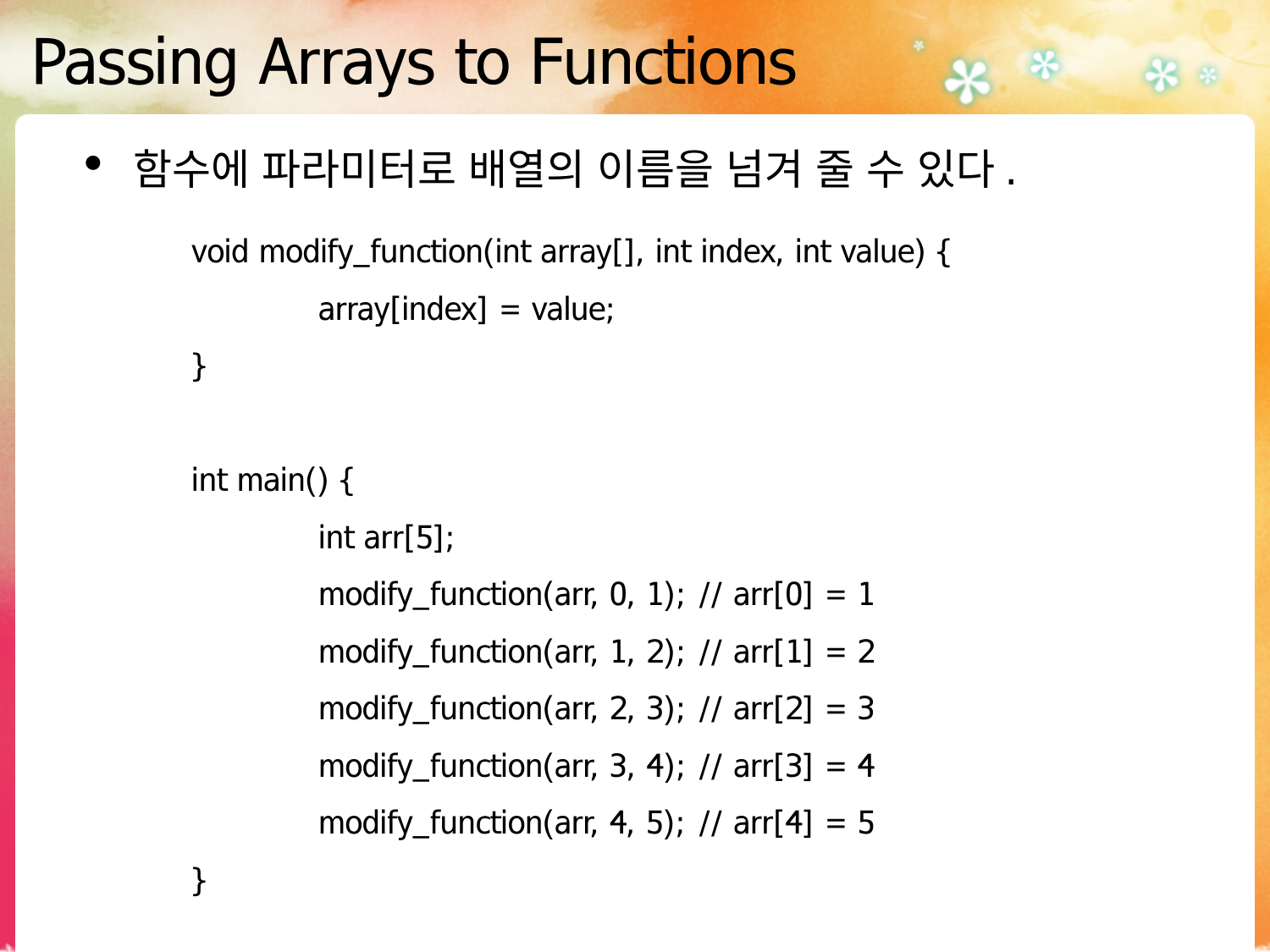

# Passing Arrays to Functions
함수에 파라미터로 배열의 이름을 넘겨 줄 수 있다.
void modify_function(int array[], int index, int value) {
	array[index] = value;
}

int main() {
	int arr[5];
	modify_function(arr, 0, 1);	// arr[0] = 1
	modify_function(arr, 1, 2); 	// arr[1] = 2
	modify_function(arr, 2, 3); 	// arr[2] = 3
	modify_function(arr, 3, 4); 	// arr[3] = 4
	modify_function(arr, 4, 5); 	// arr[4] = 5
}